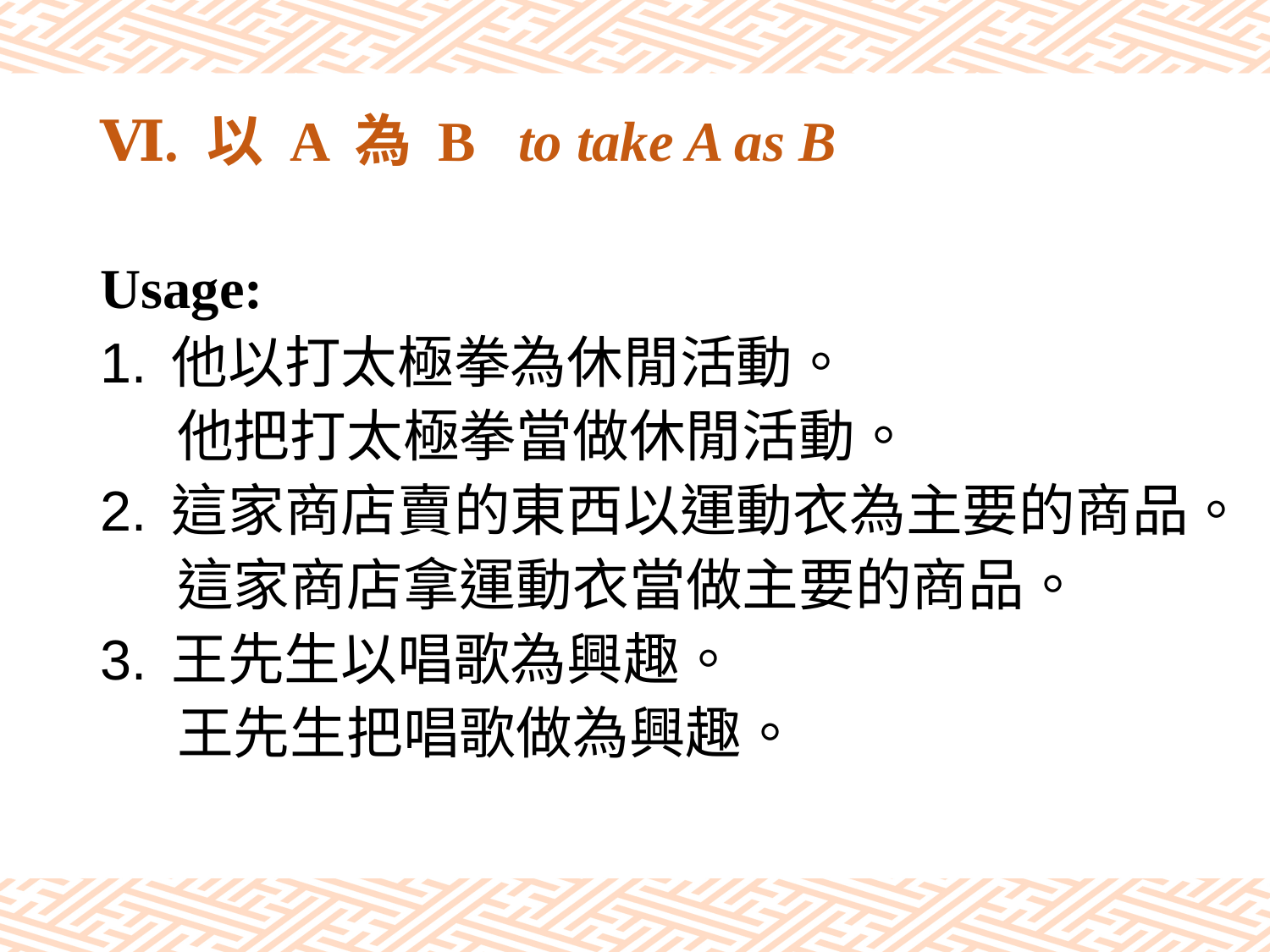

# Ⅵ. 以 A 為 B   to take A as B
Usage:
他以打太極拳為休閒活動。
     他把打太極拳當做休閒活動。
這家商店賣的東西以運動衣為主要的商品。
     這家商店拿運動衣當做主要的商品。
王先生以唱歌為興趣。
     王先生把唱歌做為興趣。